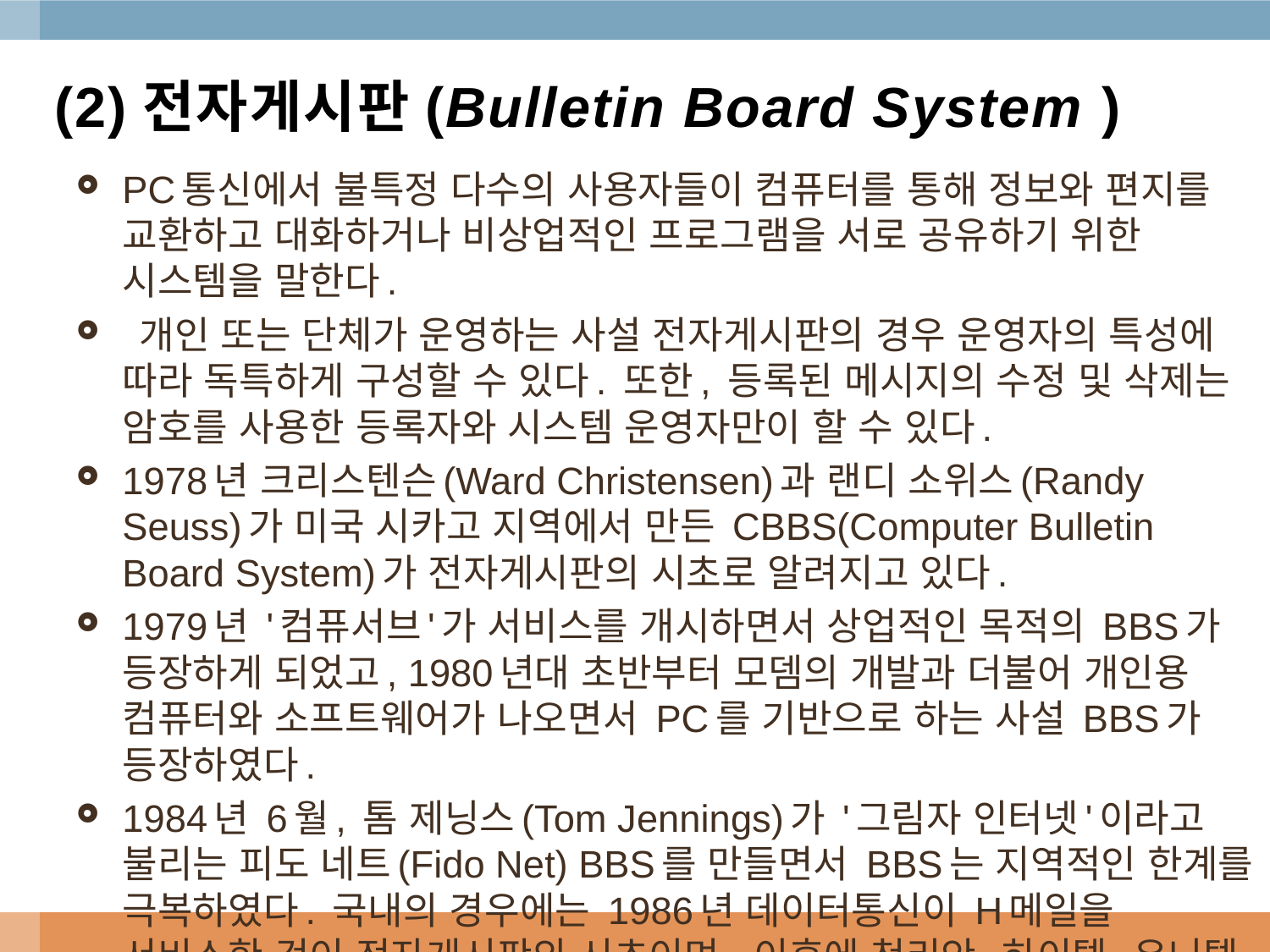

# (2)전자게시판(Bulletin Board System )
PC통신에서 불특정 다수의 사용자들이 컴퓨터를 통해 정보와 편지를 교환하고 대화하거나 비상업적인 프로그램을 서로 공유하기 위한 시스템을 말한다.
 개인 또는 단체가 운영하는 사설 전자게시판의 경우 운영자의 특성에 따라 독특하게 구성할 수 있다. 또한, 등록된 메시지의 수정 및 삭제는 암호를 사용한 등록자와 시스템 운영자만이 할 수 있다.
1978년 크리스텐슨(Ward Christensen)과 랜디 소위스(Randy Seuss)가 미국 시카고 지역에서 만든 CBBS(Computer Bulletin Board System)가 전자게시판의 시초로 알려지고 있다.
1979년 '컴퓨서브'가 서비스를 개시하면서 상업적인 목적의 BBS가 등장하게 되었고, 1980년대 초반부터 모뎀의 개발과 더불어 개인용 컴퓨터와 소프트웨어가 나오면서 PC를 기반으로 하는 사설 BBS가 등장하였다.
1984년 6월, 톰 제닝스(Tom Jennings)가 '그림자 인터넷'이라고 불리는 피도 네트(Fido Net) BBS를 만들면서 BBS는 지역적인 한계를 극복하였다. 국내의 경우에는 1986년 데이터통신이 H메일을 서비스한 것이 전자게시판의 시초이며, 이후에 천리안·하이텔·유니텔·나우누리 등 PC통신업체에서 전자게시판 서비스를 제공하였다.